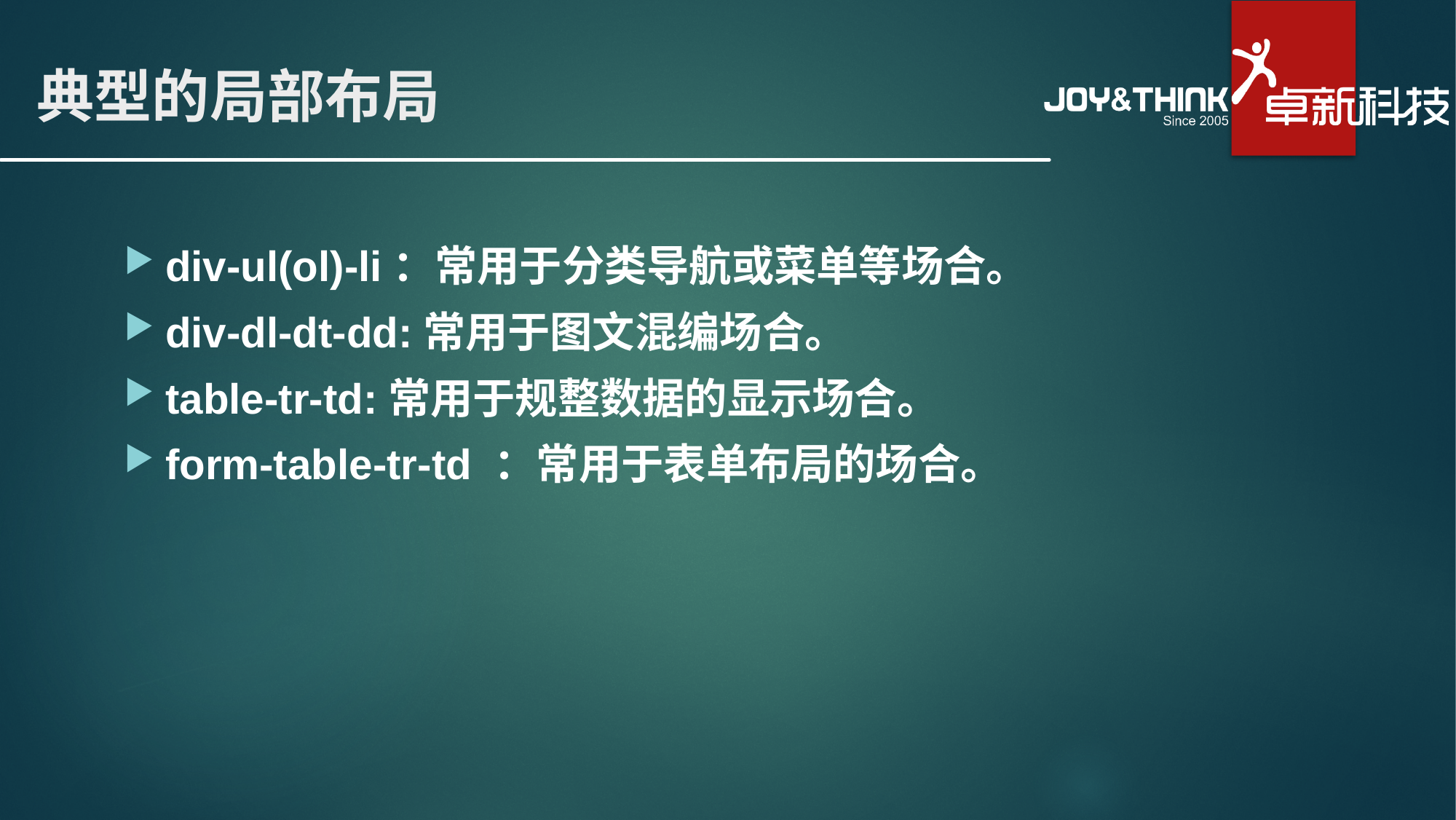

# 典型的局部布局
div-ul(ol)-li：常用于分类导航或菜单等场合。
div-dl-dt-dd:常用于图文混编场合。
table-tr-td:常用于规整数据的显示场合。
form-table-tr-td ：常用于表单布局的场合。